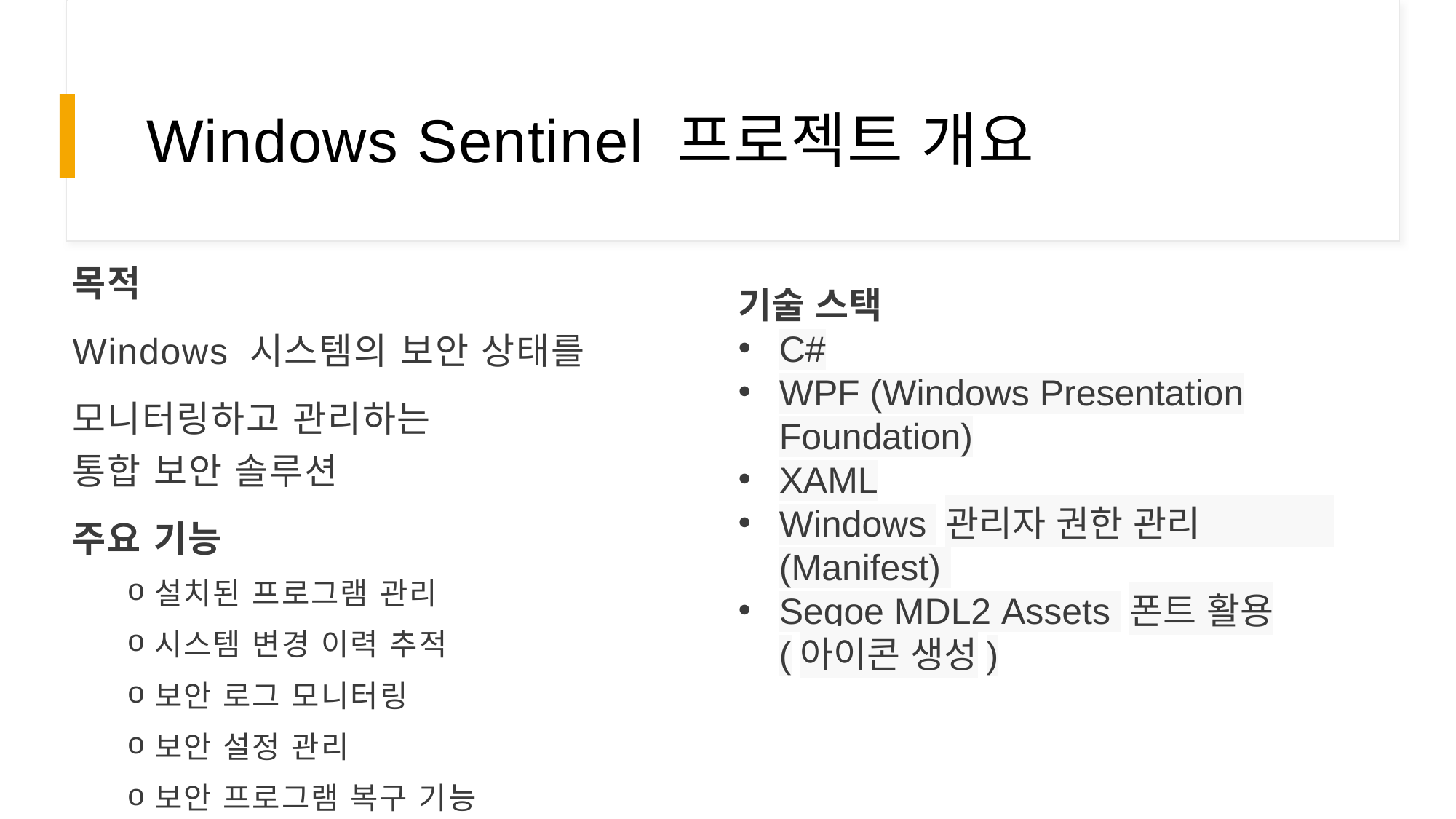

# Windows Sentinel 프로젝트 개요
목적
Windows 시스템의 보안 상태를
모니터링하고 관리하는
통합 보안 솔루션
주요 기능
설치된 프로그램 관리
시스템 변경 이력 추적
보안 로그 모니터링
보안 설정 관리
보안 프로그램 복구 기능

기술 스택
C#
WPF (Windows Presentation Foundation)
XAML
Windows 관리자 권한 관리         (Manifest)
Segoe MDL2 Assets 폰트 활용
(아이콘 생성)